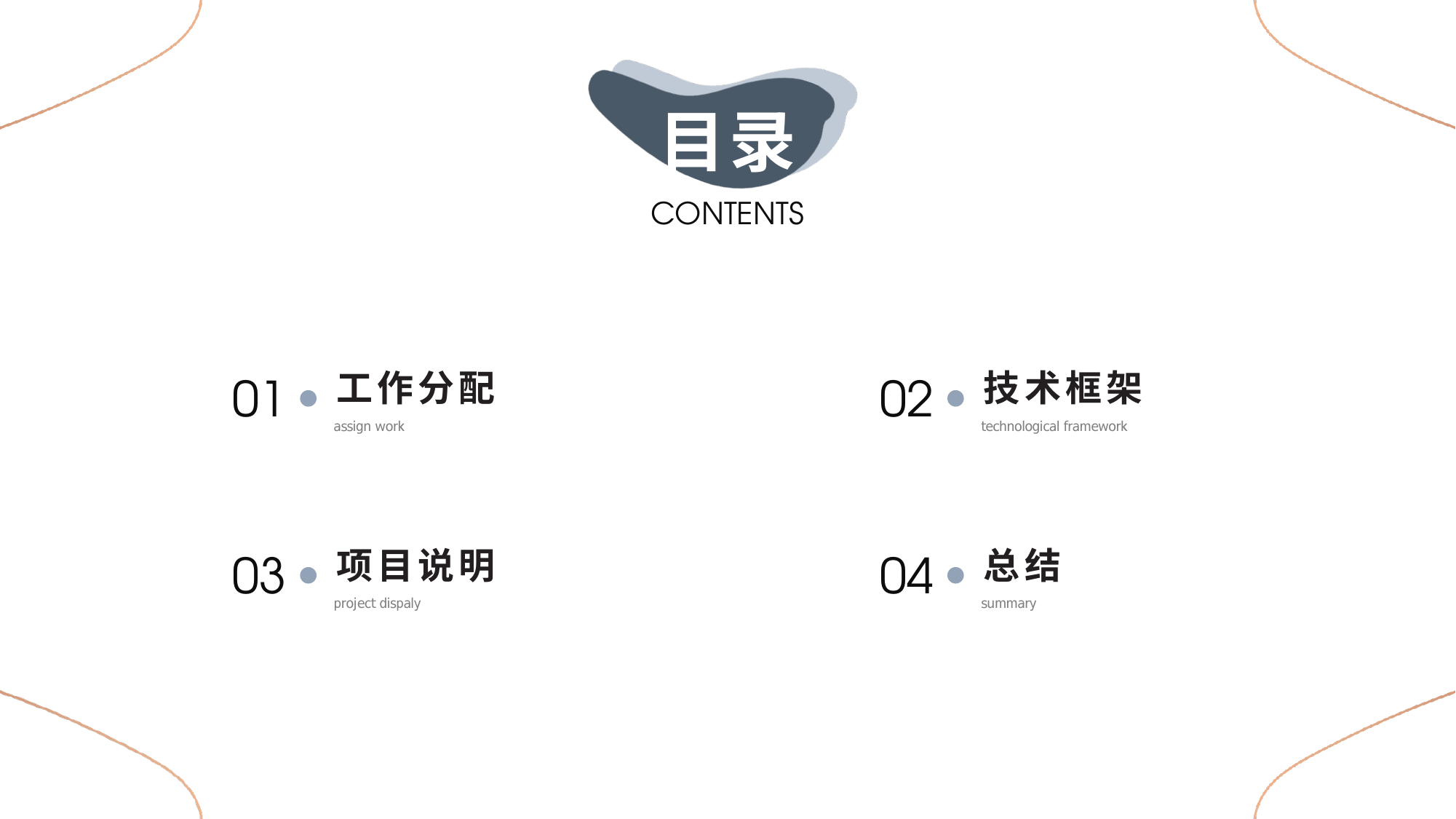

目录
CONTENTS
工作分配
技术框架
01
02

assign work
technological framework
项目说明
总结
03
04

project dispaly
summary